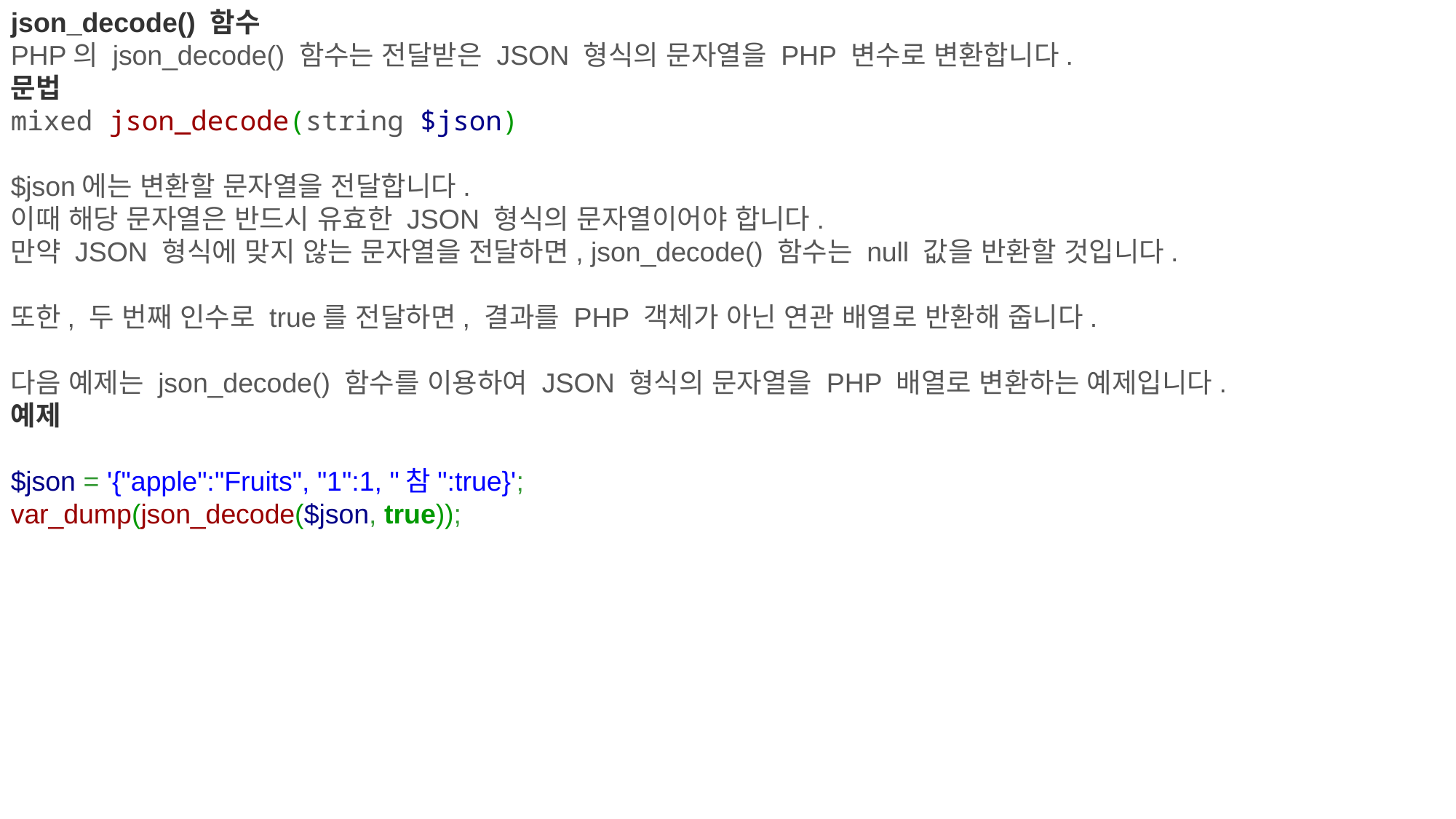

json_decode() 함수
PHP의 json_decode() 함수는 전달받은 JSON 형식의 문자열을 PHP 변수로 변환합니다.
문법
mixed json_decode(string $json)

$json에는 변환할 문자열을 전달합니다.
이때 해당 문자열은 반드시 유효한 JSON 형식의 문자열이어야 합니다.
만약 JSON 형식에 맞지 않는 문자열을 전달하면, json_decode() 함수는 null 값을 반환할 것입니다.

또한, 두 번째 인수로 true를 전달하면, 결과를 PHP 객체가 아닌 연관 배열로 반환해 줍니다.

다음 예제는 json_decode() 함수를 이용하여 JSON 형식의 문자열을 PHP 배열로 변환하는 예제입니다.
예제

$json = '{"apple":"Fruits", "1":1, "참":true}';
var_dump(json_decode($json, true));